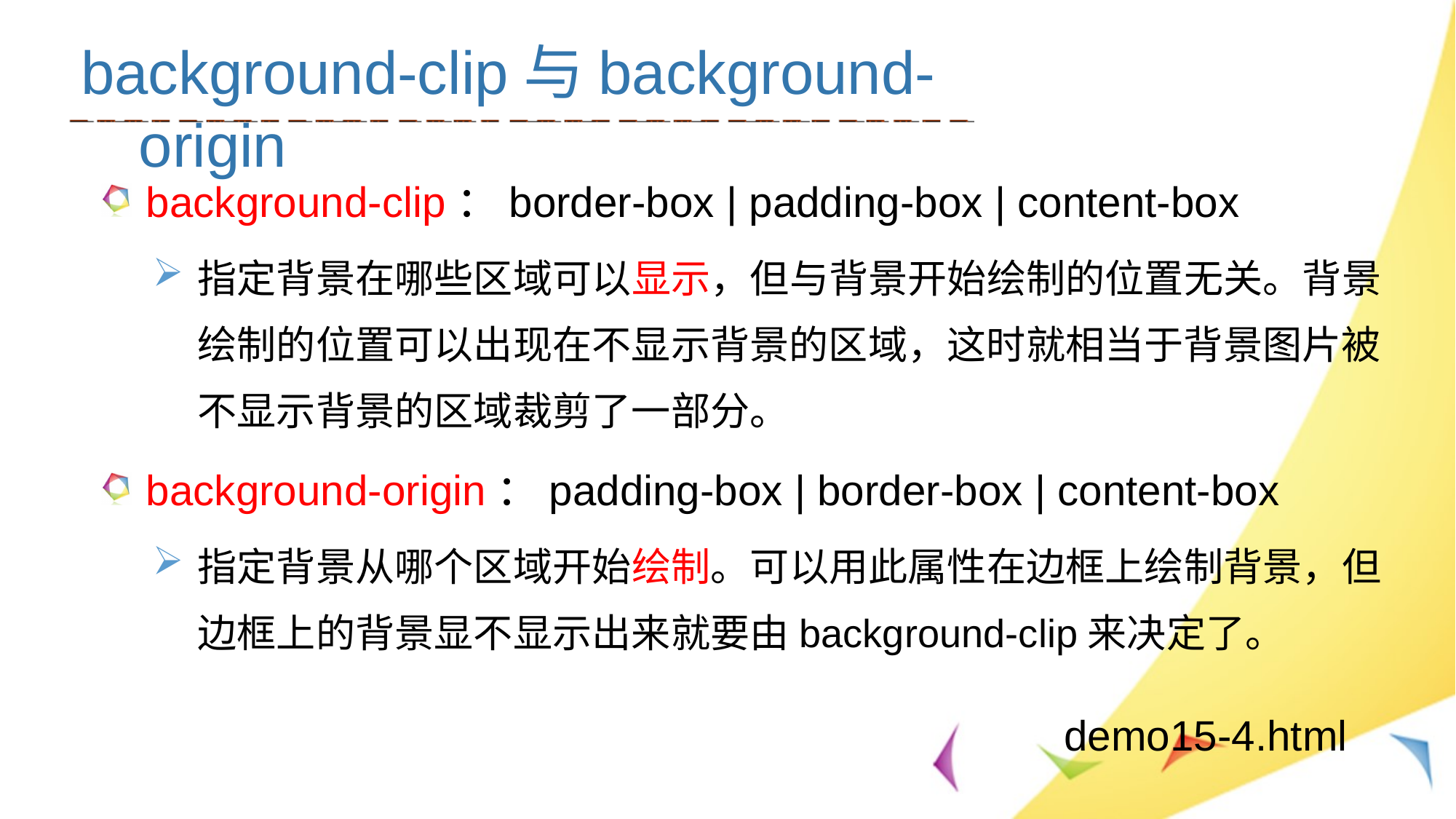

background-clip与background-origin
background-clip：border-box | padding-box | content-box
指定背景在哪些区域可以显示，但与背景开始绘制的位置无关。背景绘制的位置可以出现在不显示背景的区域，这时就相当于背景图片被不显示背景的区域裁剪了一部分。
background-origin：padding-box | border-box | content-box
指定背景从哪个区域开始绘制。可以用此属性在边框上绘制背景，但边框上的背景显不显示出来就要由background-clip来决定了。
demo15-4.html